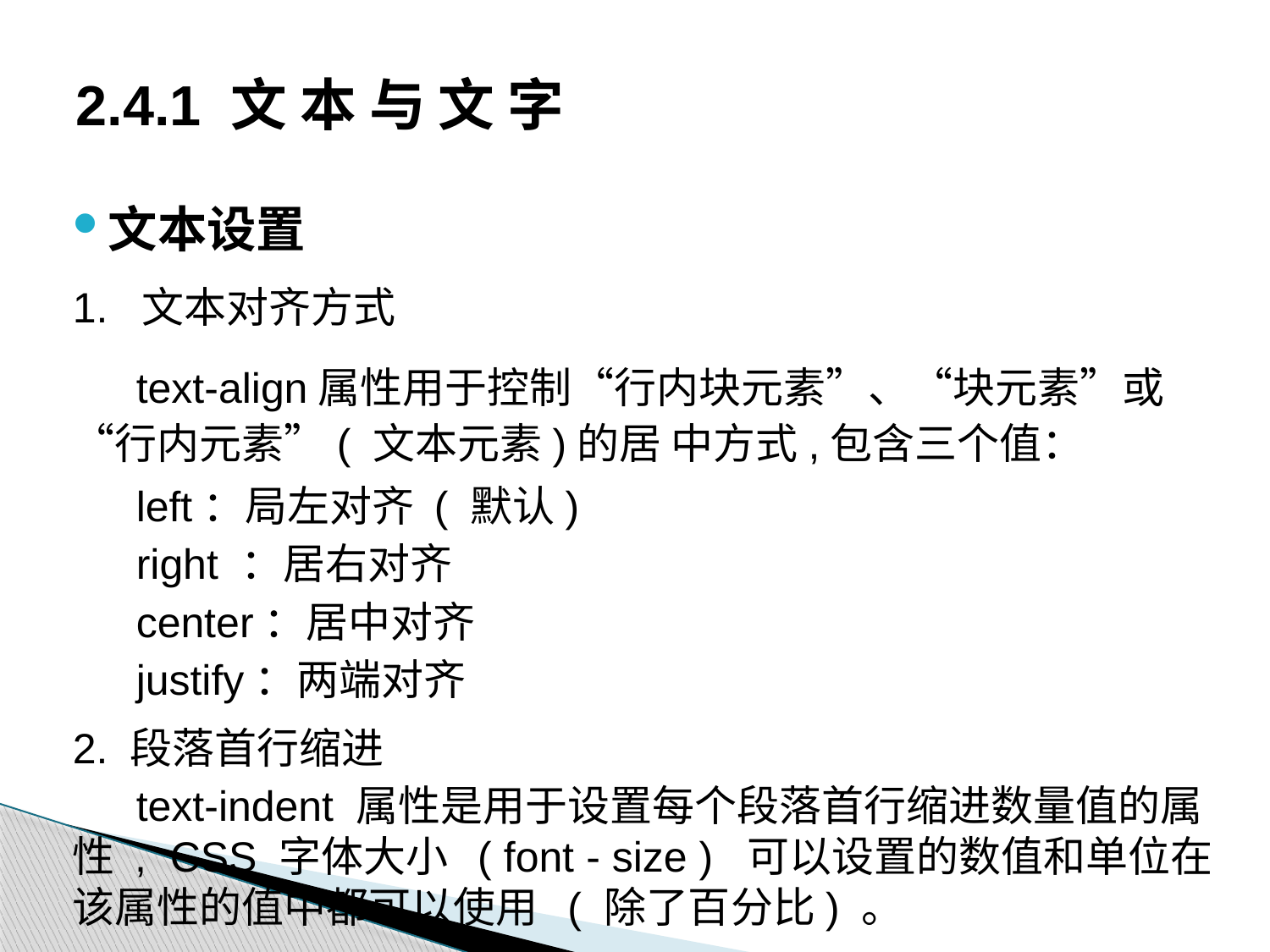

# 2.4.1 文 本 与 文 字
文本设置
1.  文本对齐方式
text-align属性用于控制“行内块元素”、“块元素”或“行内元素”( 文本元素)的居 中方式,包含三个值：
left：局左对齐 ( 默认)
right ：居右对齐
center：居中对齐
justify：两端对齐
2. 段落首行缩进
text-indent 属性是用于设置每个段落首行缩进数量值的属性 ,  CSS 字体大小  ( font - size )  可以设置的数值和单位在该属性的值中都可以使用  ( 除了百分比) 。